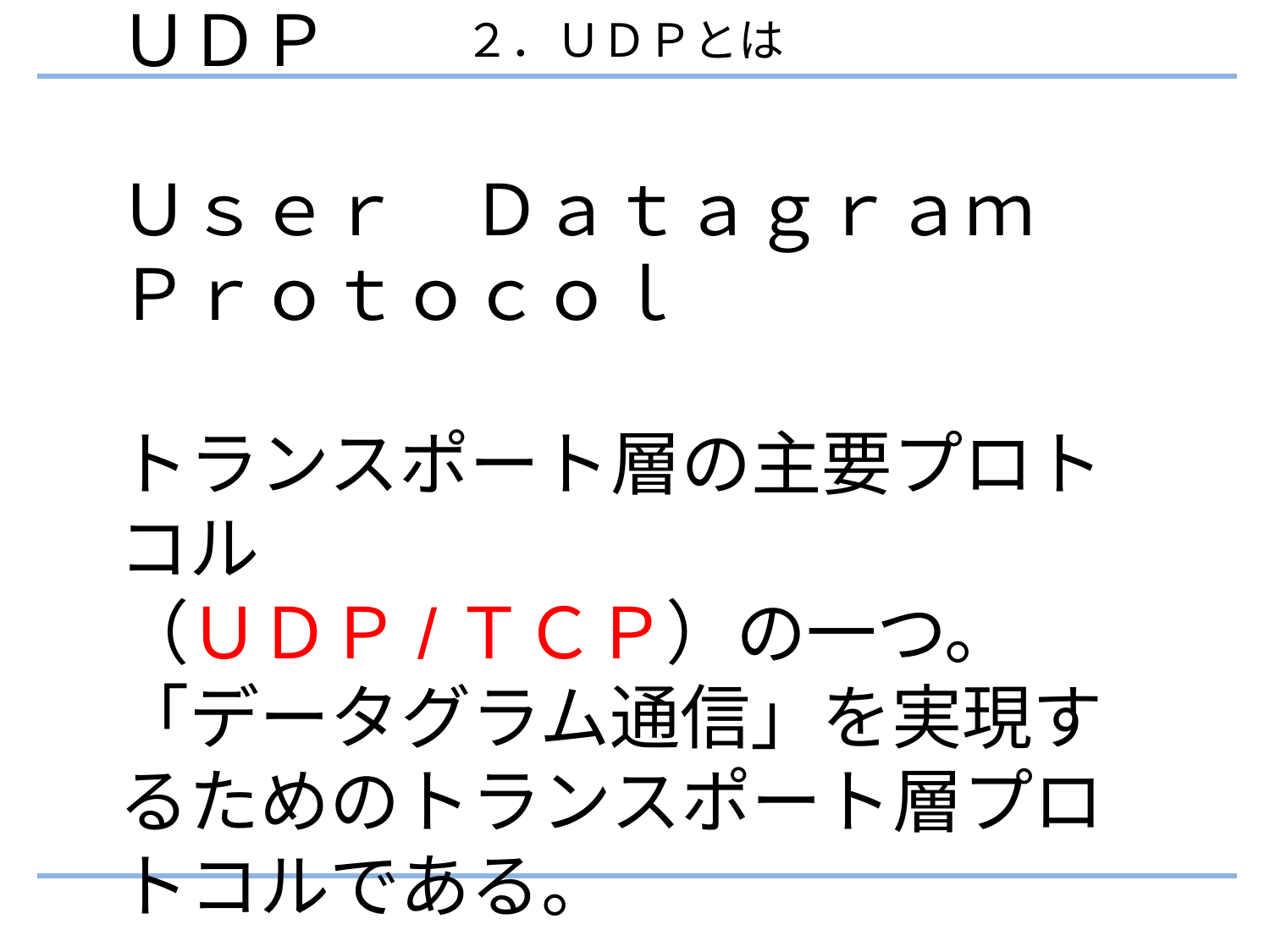

２．ＵＤＰとは
# ＵＤＰ Ｕｓｅｒ　Ｄａｔａｇｒａｍ　Ｐｒｏｔｏｃｏｌ トランスポート層の主要プロトコル （ＵＤＰ/ＴＣＰ）の一つ。 「データグラム通信」を実現するためのトランスポート層プロトコルである。